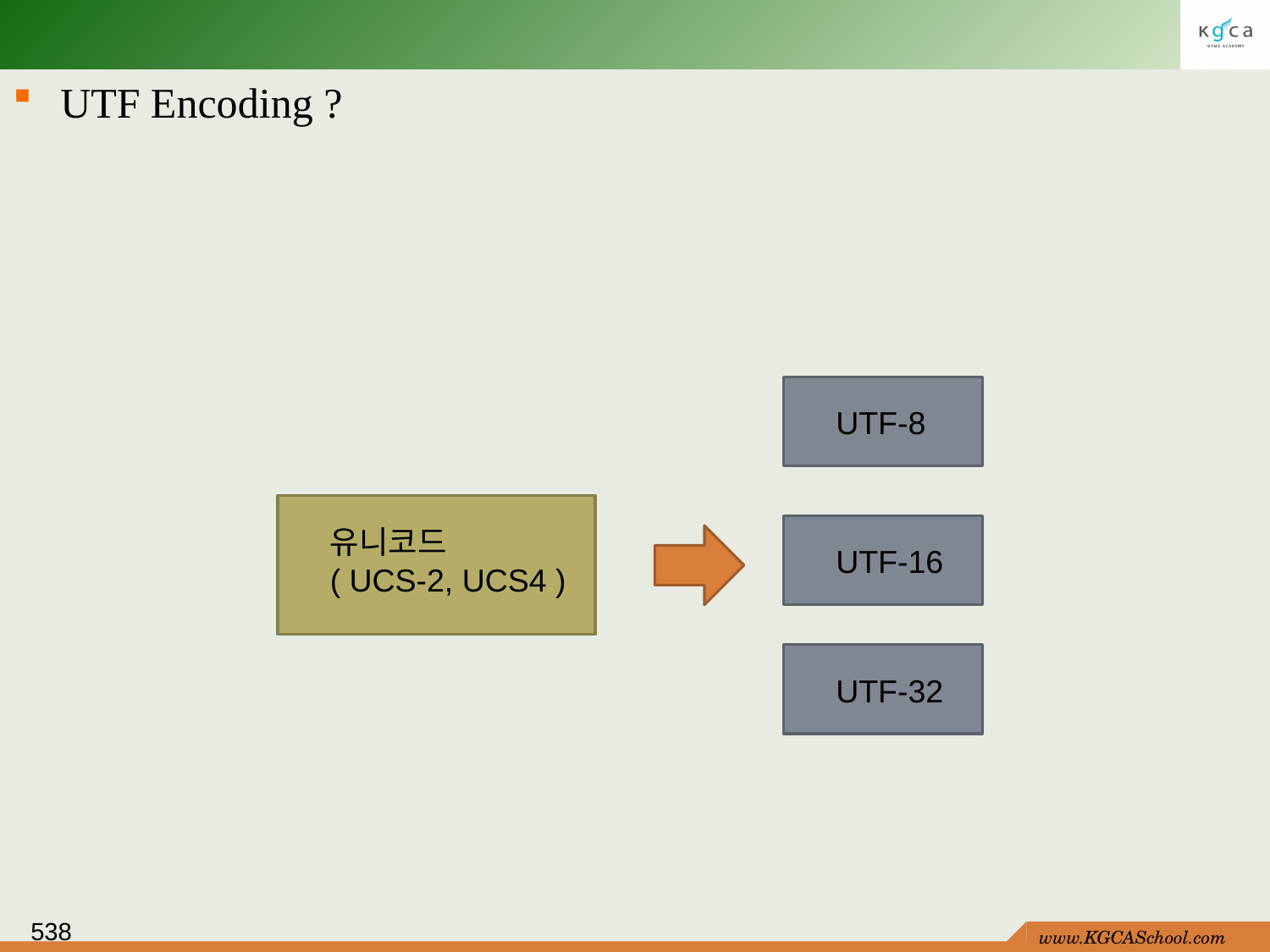

#
UTF Encoding ?

UTF-8

유니코드
( UCS-2, UCS4 )

UTF-16

UTF-32
538